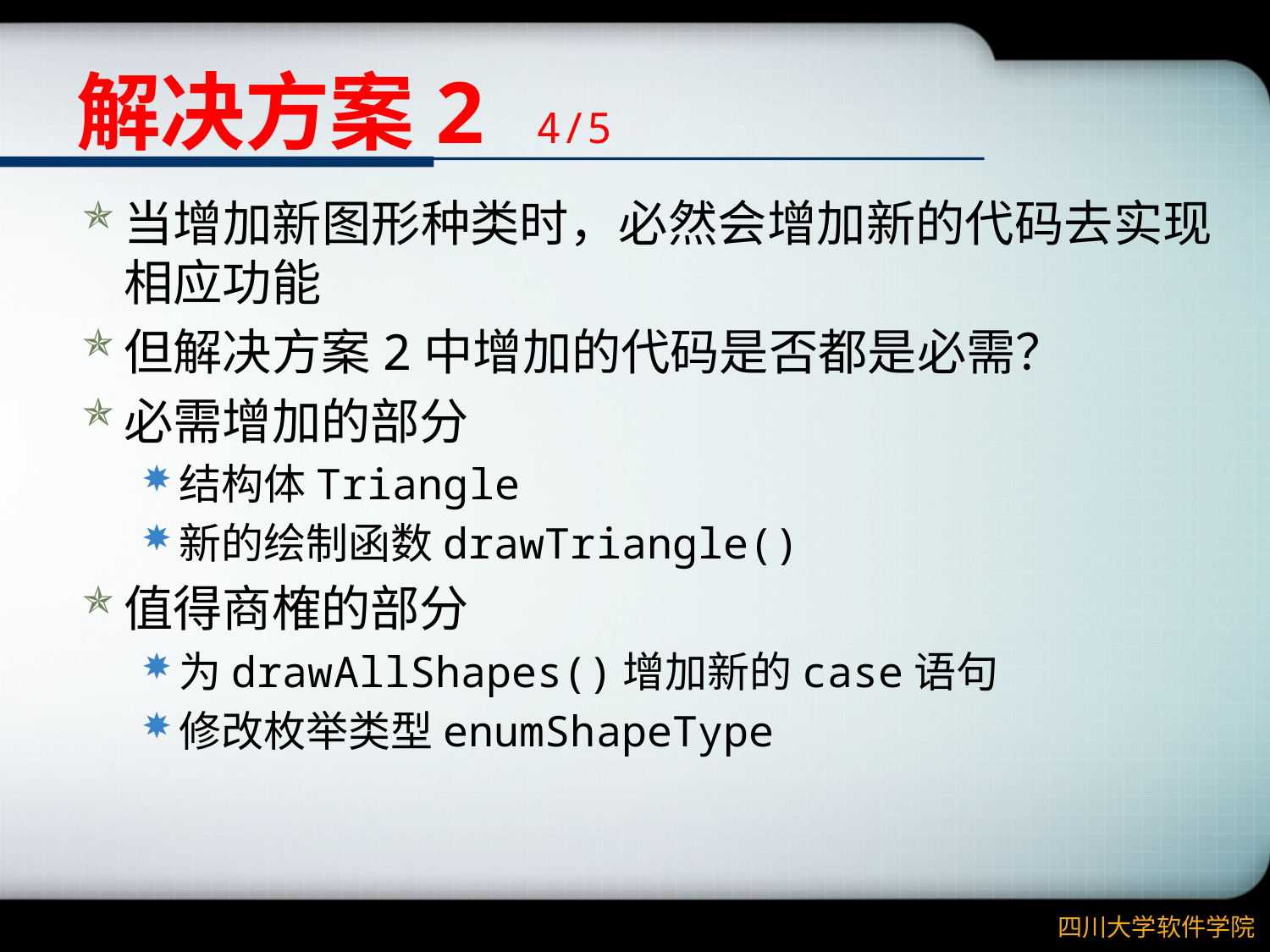

# 解决方案2 4/5
当增加新图形种类时，必然会增加新的代码去实现相应功能
但解决方案2中增加的代码是否都是必需？
必需增加的部分
结构体Triangle
新的绘制函数drawTriangle()
值得商榷的部分
为drawAllShapes()增加新的case语句
修改枚举类型enumShapeType